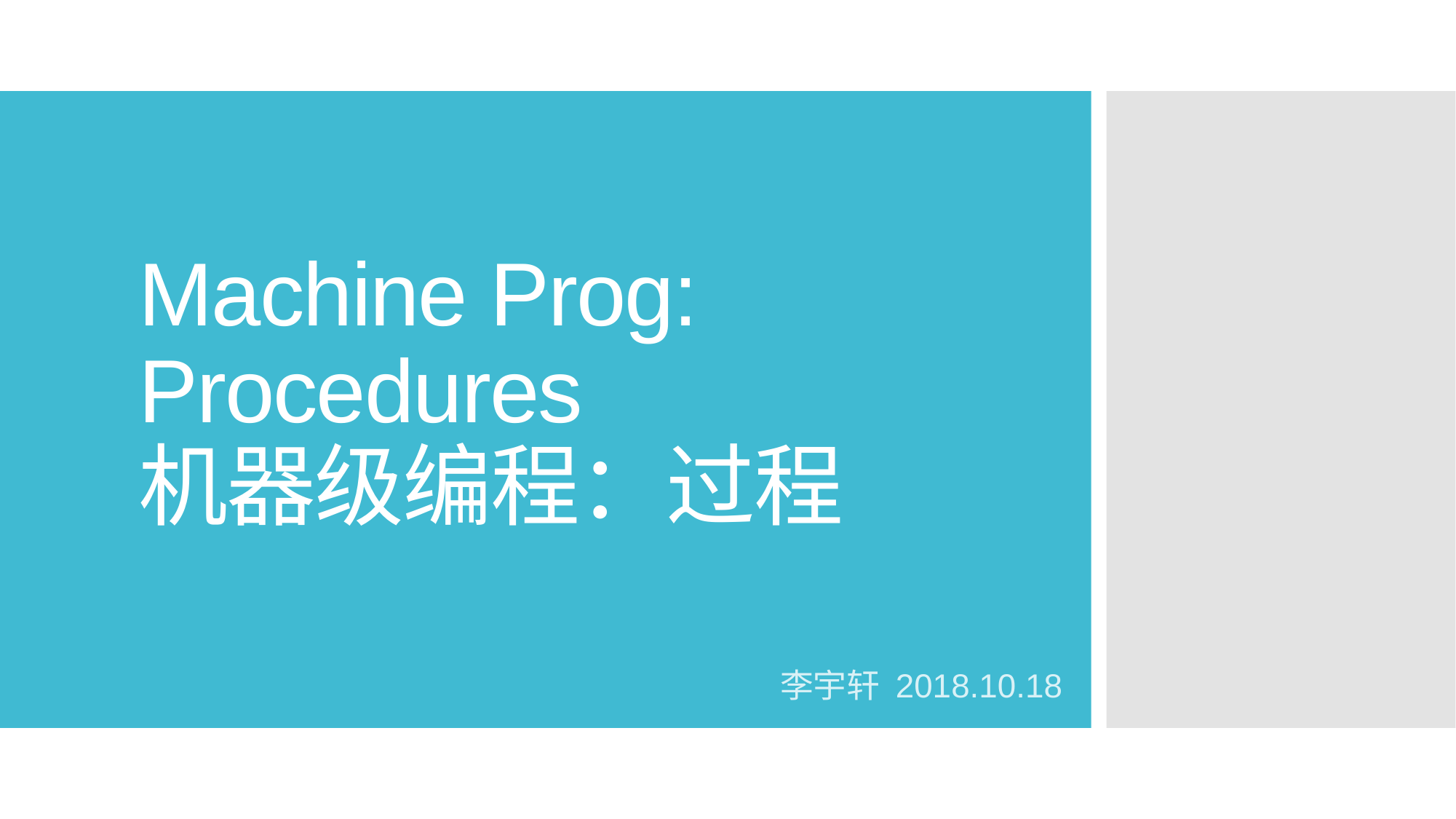

# Machine Prog: Procedures 机器级编程：过程
李宇轩 2018.10.18